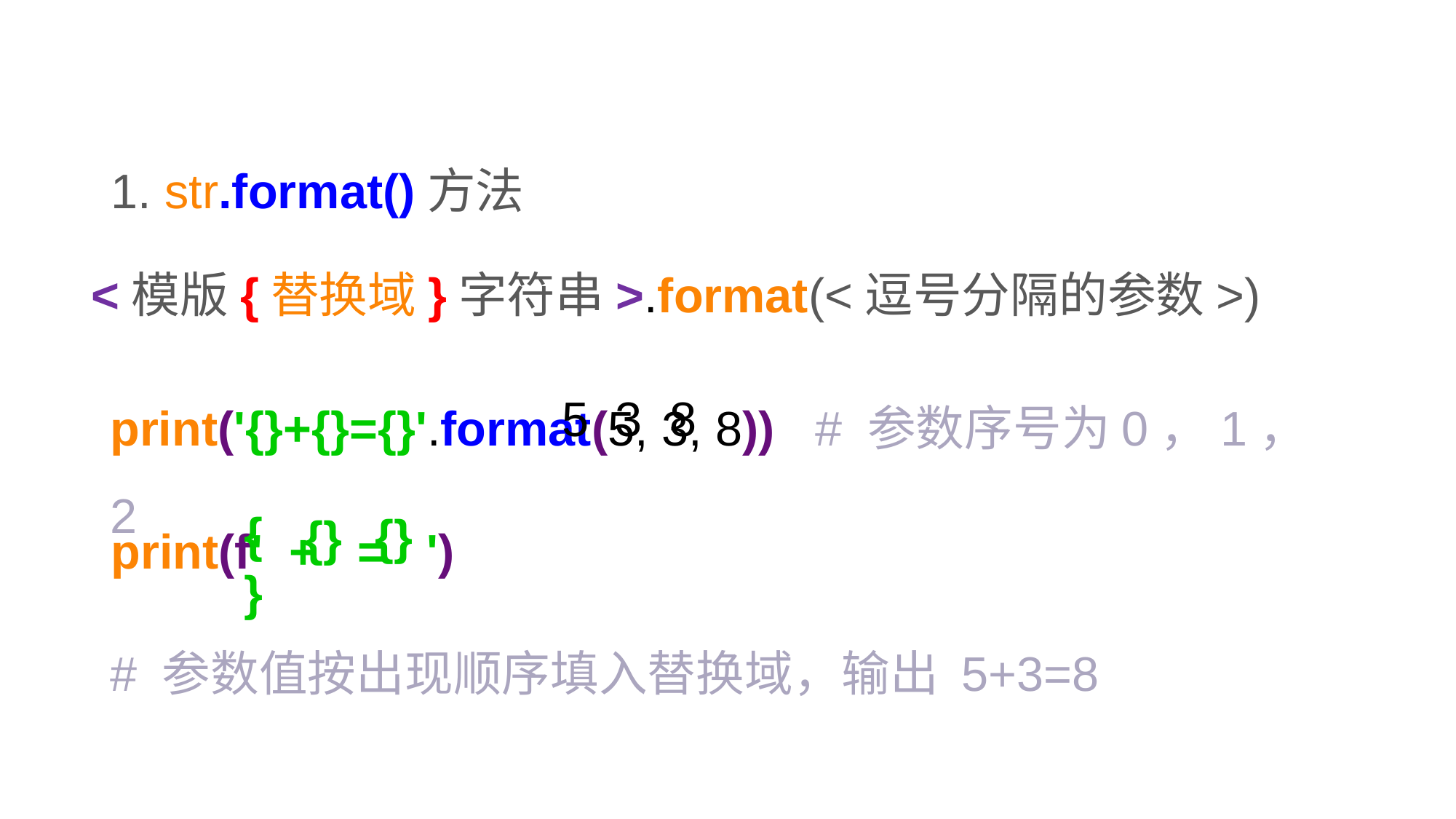

1. str.format()方法
<模版{替换域}字符串>.format(<逗号分隔的参数>)
<模版字符串>.format(<逗号分隔的参数>)
print('{}+{}={}'.format(5, 3, 8))   # 参数序号为0，1，2
5
3
8
print(f'  +   =   ')
{}
{}
{}
# 参数值按出现顺序填入替换域，输出 5+3=8